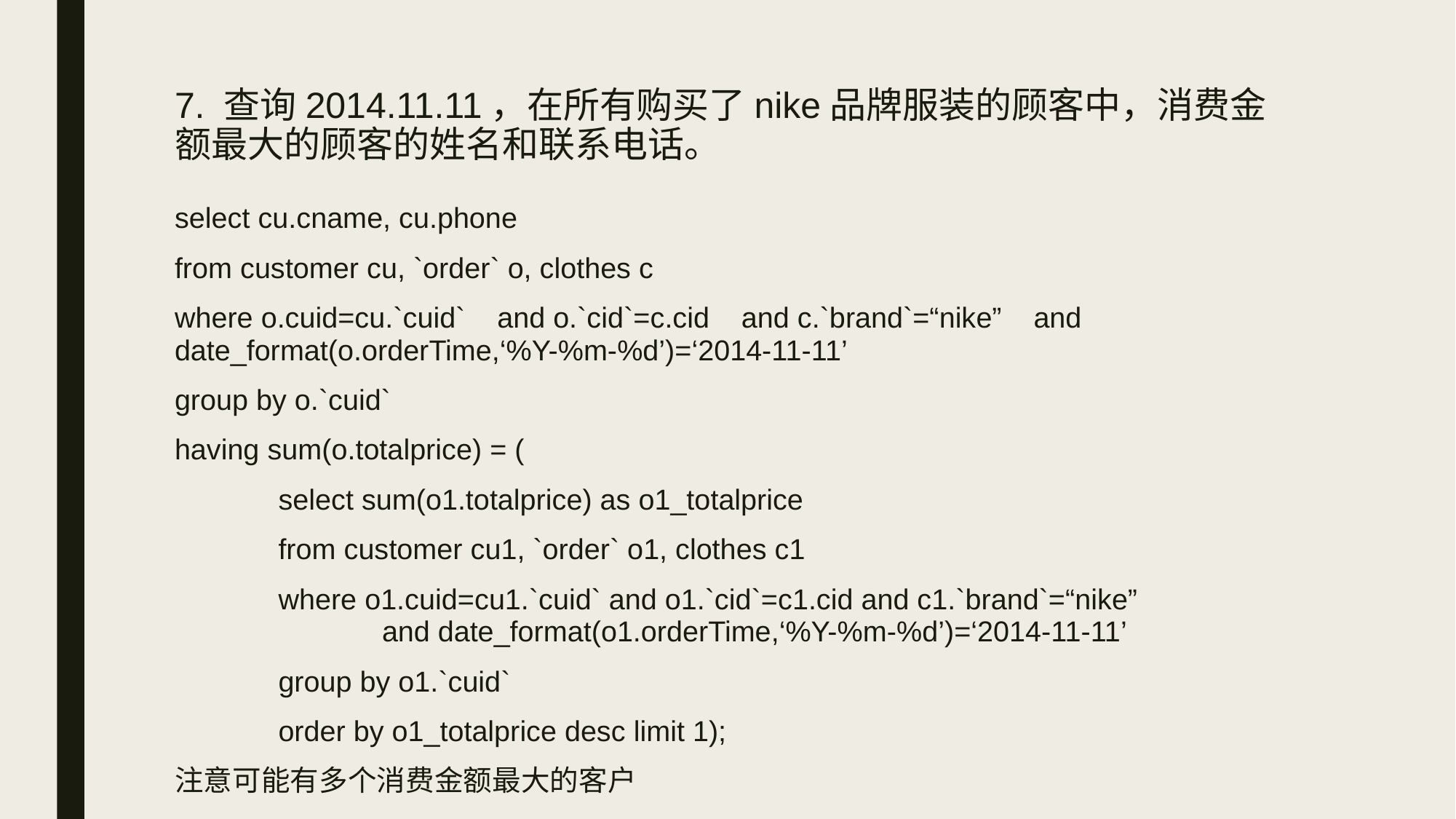

# 7. 查询2014.11.11，在所有购买了nike品牌服装的顾客中，消费金额最大的顾客的姓名和联系电话。
select cu.cname, cu.phone
from customer cu, `order` o, clothes c
where o.cuid=cu.`cuid`    and o.`cid`=c.cid    and c.`brand`=“nike”    and 	date_format(o.orderTime,‘%Y-%m-%d’)=‘2014-11-11’
group by o.`cuid`
having sum(o.totalprice) = (
	select sum(o1.totalprice) as o1_totalprice
	from customer cu1, `order` o1, clothes c1
	where o1.cuid=cu1.`cuid` and o1.`cid`=c1.cid and c1.`brand`=“nike”         			and date_format(o1.orderTime,‘%Y-%m-%d’)=‘2014-11-11’
	group by o1.`cuid`
	order by o1_totalprice desc limit 1);
注意可能有多个消费金额最大的客户